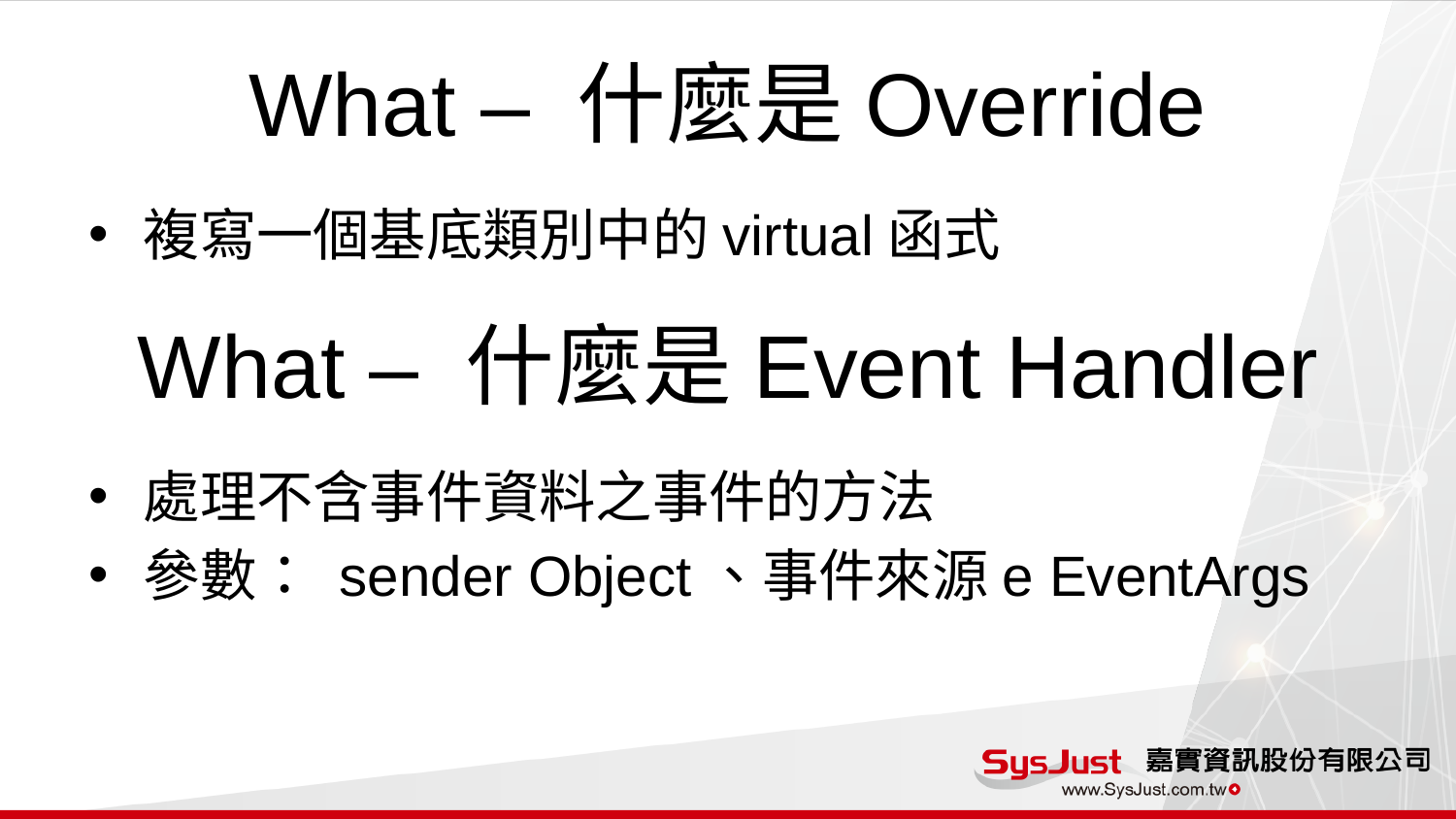

# What – 什麼是Override
複寫一個基底類別中的virtual函式
What – 什麼是Event Handler
處理不含事件資料之事件的方法
參數： sender Object、事件來源e EventArgs